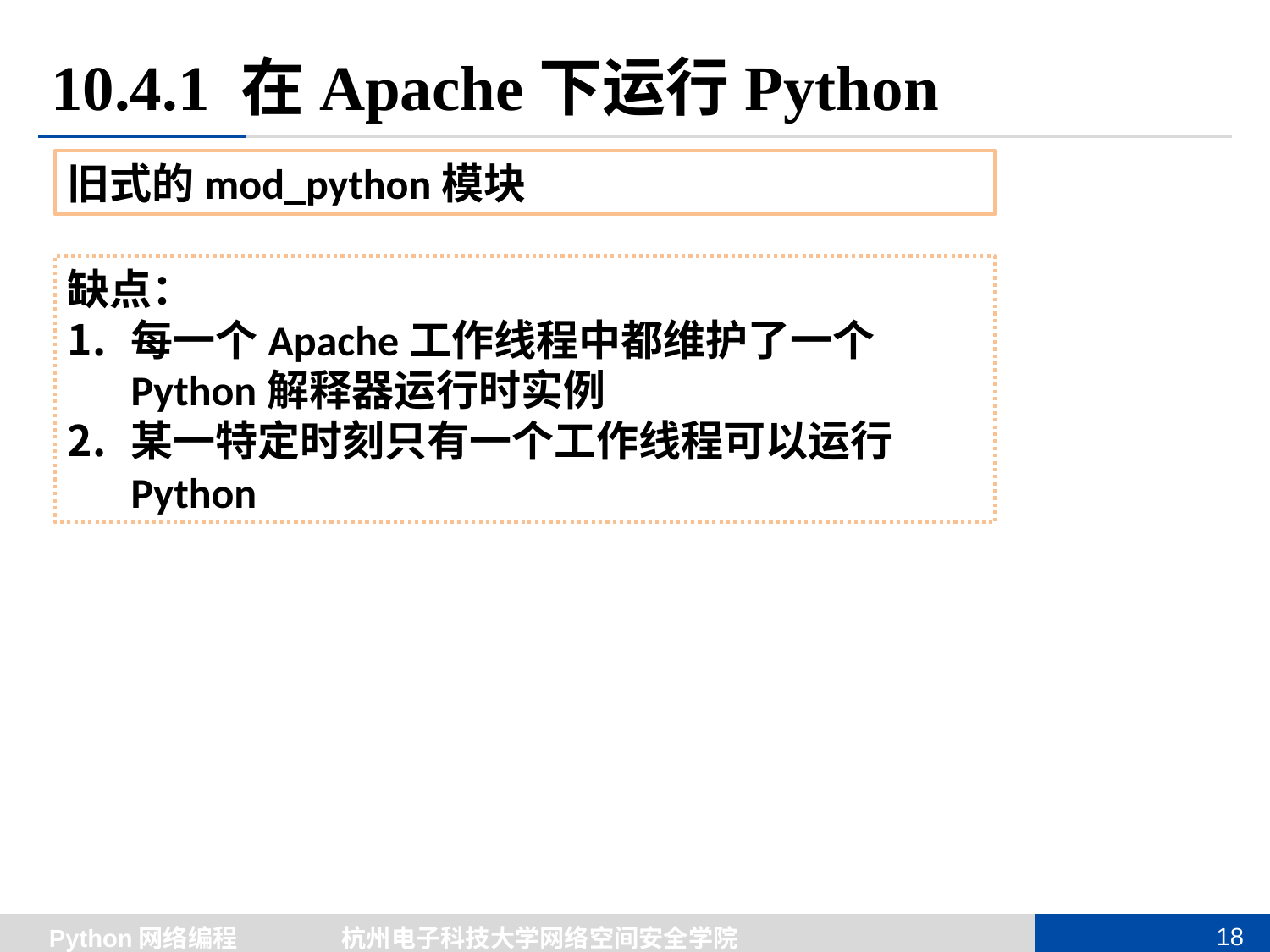

# 10.4.1 在Apache下运行Python
旧式的mod_python模块
缺点：
每一个Apache工作线程中都维护了一个Python解释器运行时实例
某一特定时刻只有一个工作线程可以运行Python